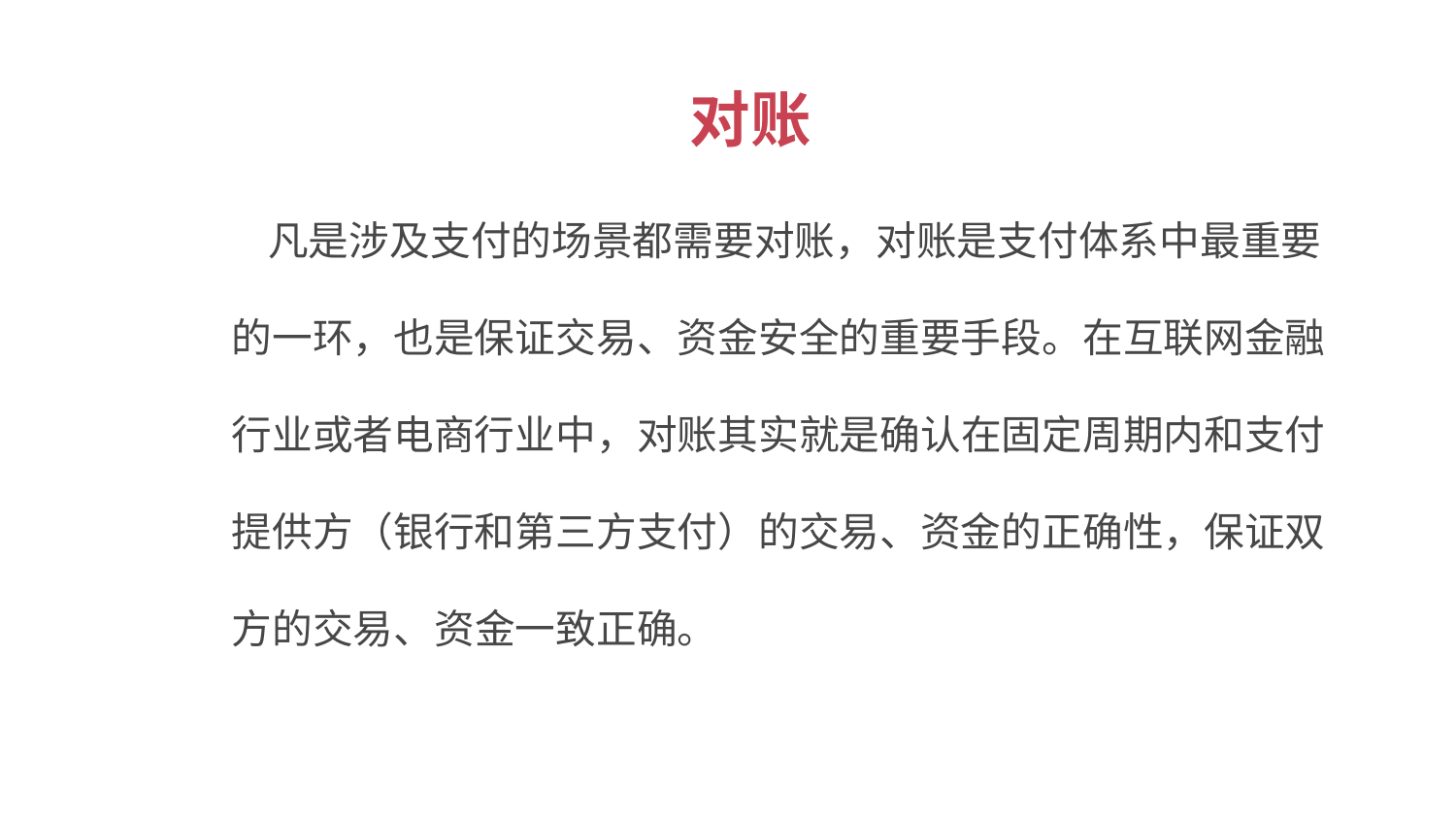

对账
   凡是涉及支付的场景都需要对账，对账是支付体系中最重要的一环，也是保证交易、资金安全的重要手段。在互联网金融行业或者电商行业中，对账其实就是确认在固定周期内和支付提供方（银行和第三方支付）的交易、资金的正确性，保证双方的交易、资金一致正确。